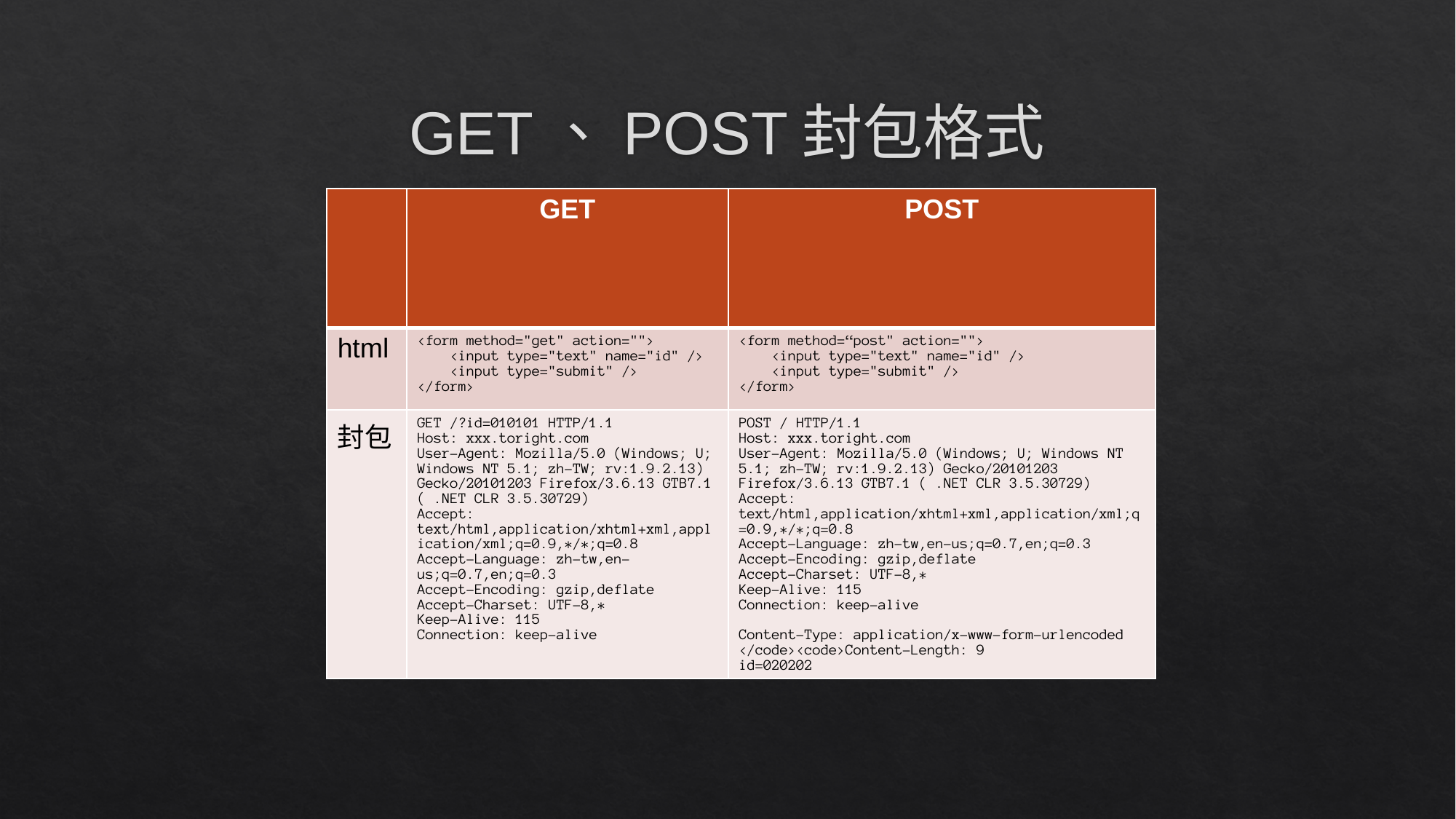

# GET、POST封包格式
|  | GET | POST |
| --- | --- | --- |
| html | <form method="get" action=""> <input type="text" name="id" /> <input type="submit" /> </form> | <form method=“post" action=""> <input type="text" name="id" /> <input type="submit" /> </form> |
| 封包 | GET /?id=010101 HTTP/1.1 Host: xxx.toright.com User-Agent: Mozilla/5.0 (Windows; U; Windows NT 5.1; zh-TW; rv:1.9.2.13) Gecko/20101203 Firefox/3.6.13 GTB7.1 ( .NET CLR 3.5.30729) Accept: text/html,application/xhtml+xml,application/xml;q=0.9,\*/\*;q=0.8 Accept-Language: zh-tw,en-us;q=0.7,en;q=0.3 Accept-Encoding: gzip,deflate Accept-Charset: UTF-8,\* Keep-Alive: 115 Connection: keep-alive | POST / HTTP/1.1 Host: xxx.toright.com User-Agent: Mozilla/5.0 (Windows; U; Windows NT 5.1; zh-TW; rv:1.9.2.13) Gecko/20101203 Firefox/3.6.13 GTB7.1 ( .NET CLR 3.5.30729) Accept: text/html,application/xhtml+xml,application/xml;q=0.9,\*/\*;q=0.8 Accept-Language: zh-tw,en-us;q=0.7,en;q=0.3 Accept-Encoding: gzip,deflate Accept-Charset: UTF-8,\* Keep-Alive: 115 Connection: keep-alive Content-Type: application/x-www-form-urlencoded </code><code>Content-Length: 9 id=020202 |